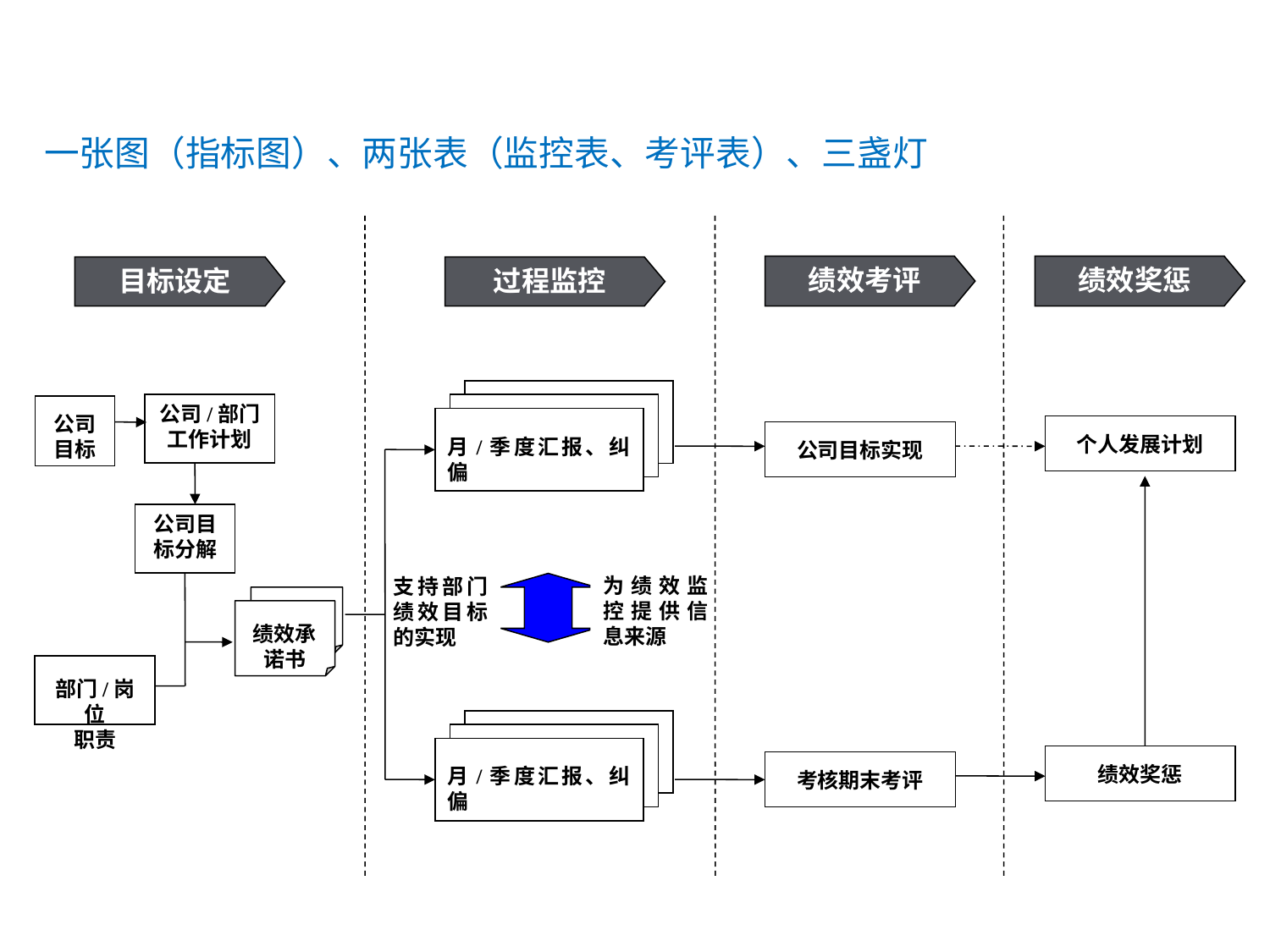

“一张图、两张表、三盏灯”绩效管理模式
一张图（指标图）、两张表（监控表、考评表）、三盏灯

绩效考评
绩效奖惩
目标设定
过程监控

公司/部门工作计划

公司目标
月/季度汇报、纠偏
个人发展计划

公司目标实现

公司目标分解
为绩效监控提供信息来源
支持部门绩效目标的实现

绩效承诺书

部门/岗位
职责

月/季度汇报、纠偏
绩效奖惩
考核期末考评